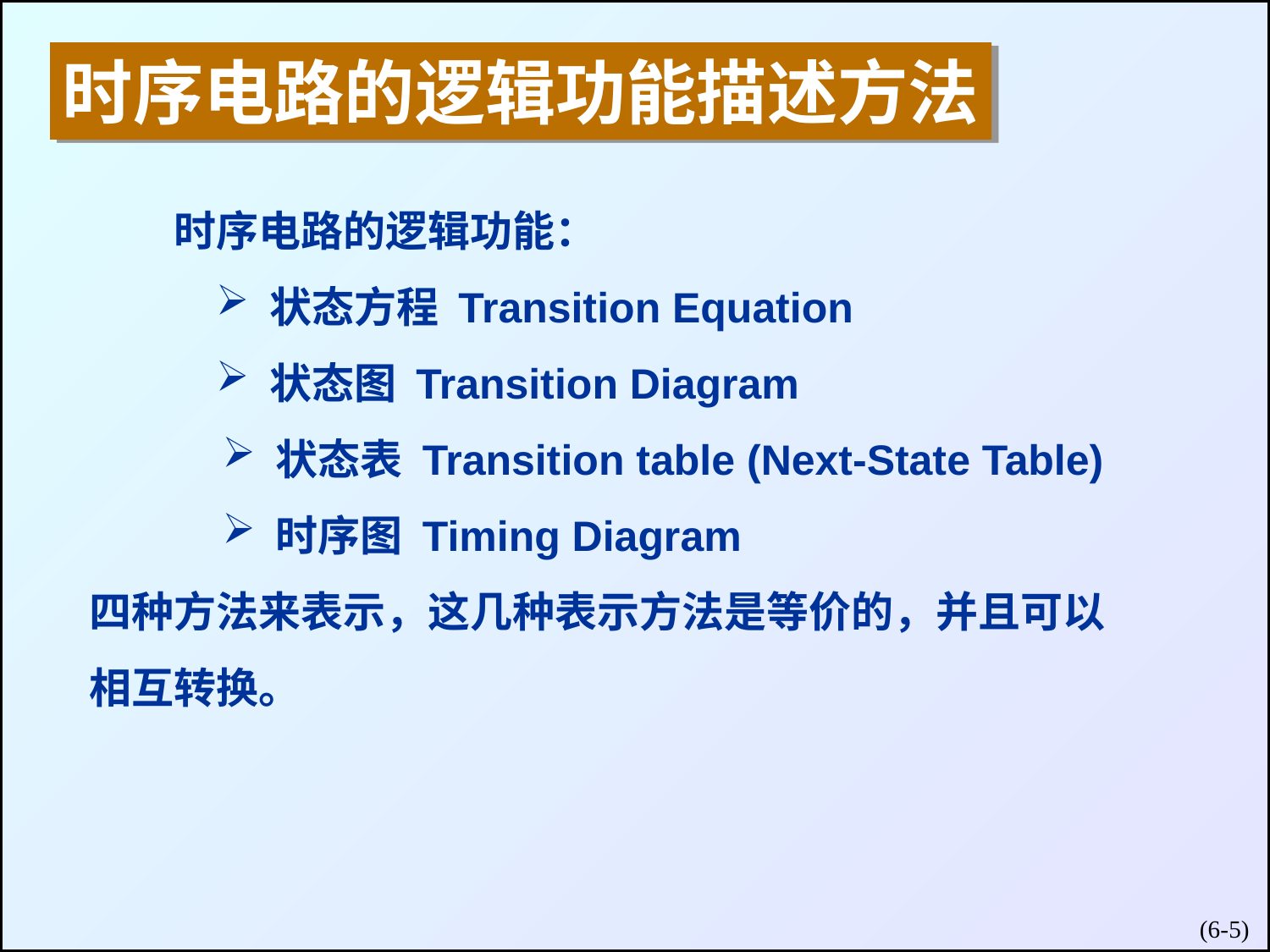

时序电路的逻辑功能描述方法
　　时序电路的逻辑功能：
 状态方程 Transition Equation
 状态图 Transition Diagram
 状态表 Transition table (Next-State Table)
 时序图 Timing Diagram
四种方法来表示，这几种表示方法是等价的，并且可以相互转换。

(6-5)